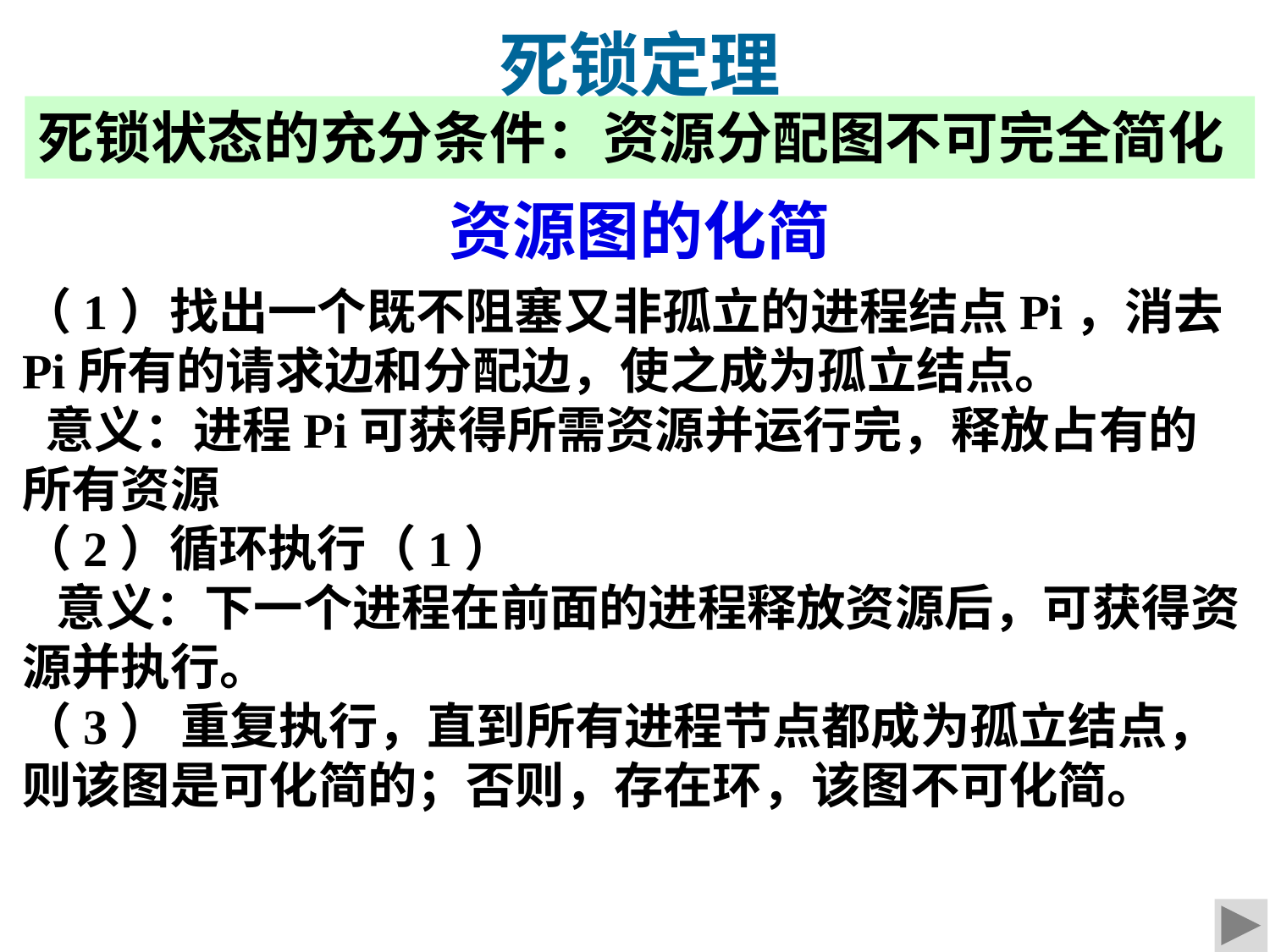

# 死锁定理
死锁状态的充分条件：资源分配图不可完全简化
资源图的化简
（1）找出一个既不阻塞又非孤立的进程结点Pi，消去Pi所有的请求边和分配边，使之成为孤立结点。
 意义：进程Pi可获得所需资源并运行完，释放占有的所有资源
（2）循环执行（1）
  意义：下一个进程在前面的进程释放资源后，可获得资源并执行。
（3） 重复执行，直到所有进程节点都成为孤立结点，则该图是可化简的；否则，存在环，该图不可化简。